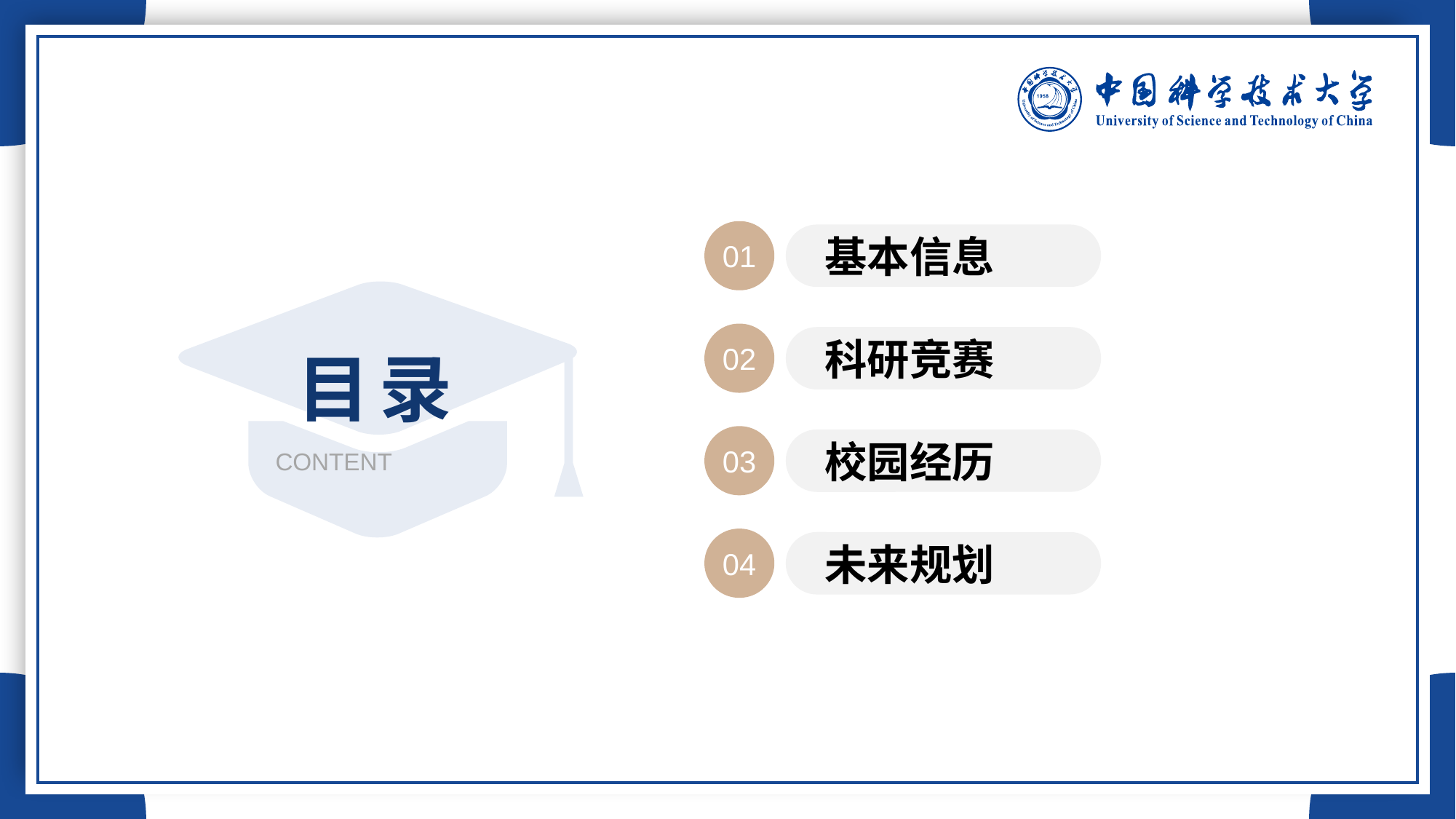

01
基本信息
02
科研竞赛
03
校园经历
04
未来规划

目录
CONTENT